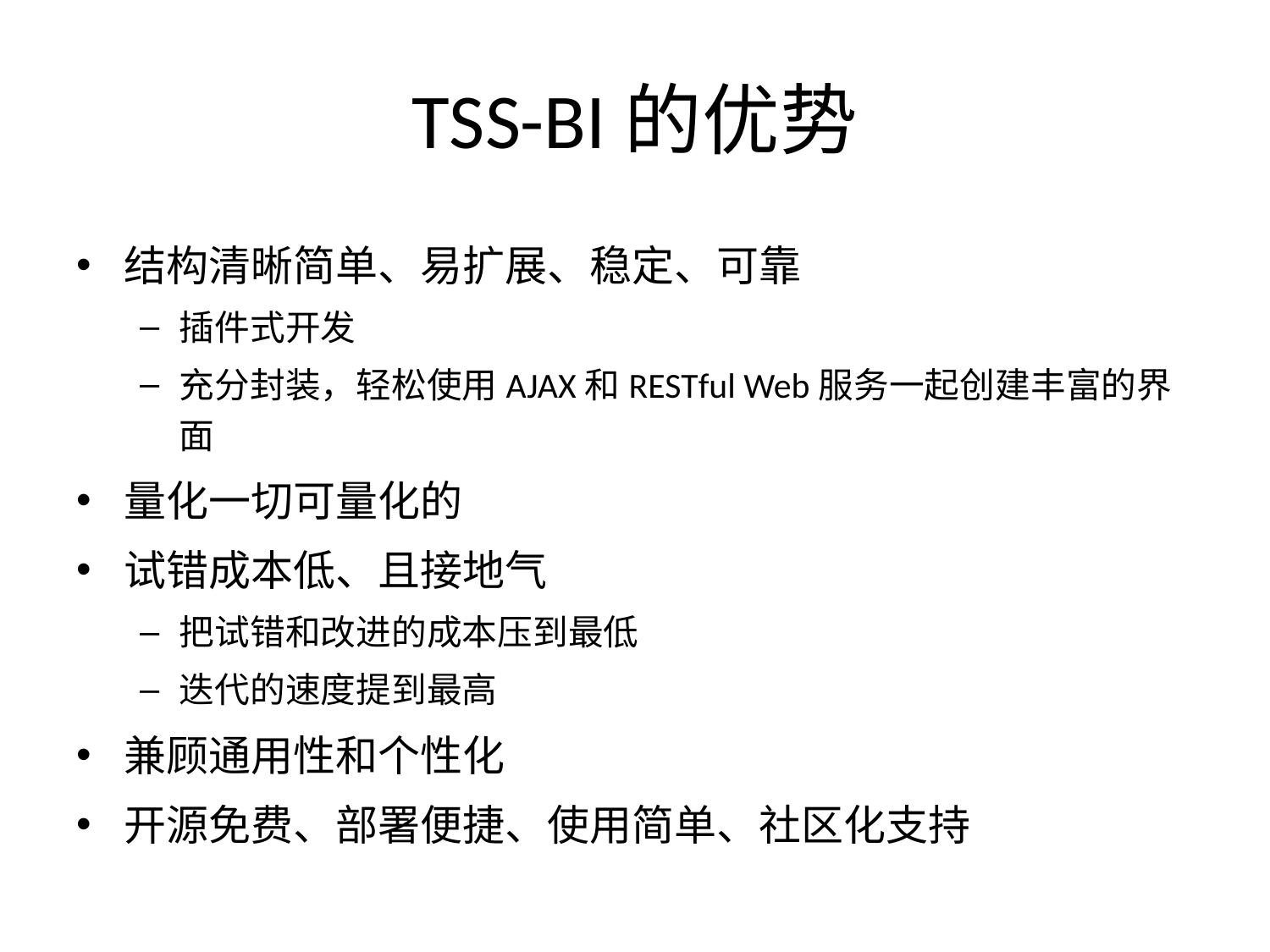

# TSS-BI的优势
结构清晰简单、易扩展、稳定、可靠
插件式开发
充分封装，轻松使用AJAX和RESTful Web服务一起创建丰富的界面
量化一切可量化的
试错成本低、且接地气
把试错和改进的成本压到最低
迭代的速度提到最高
兼顾通用性和个性化
开源免费、部署便捷、使用简单、社区化支持